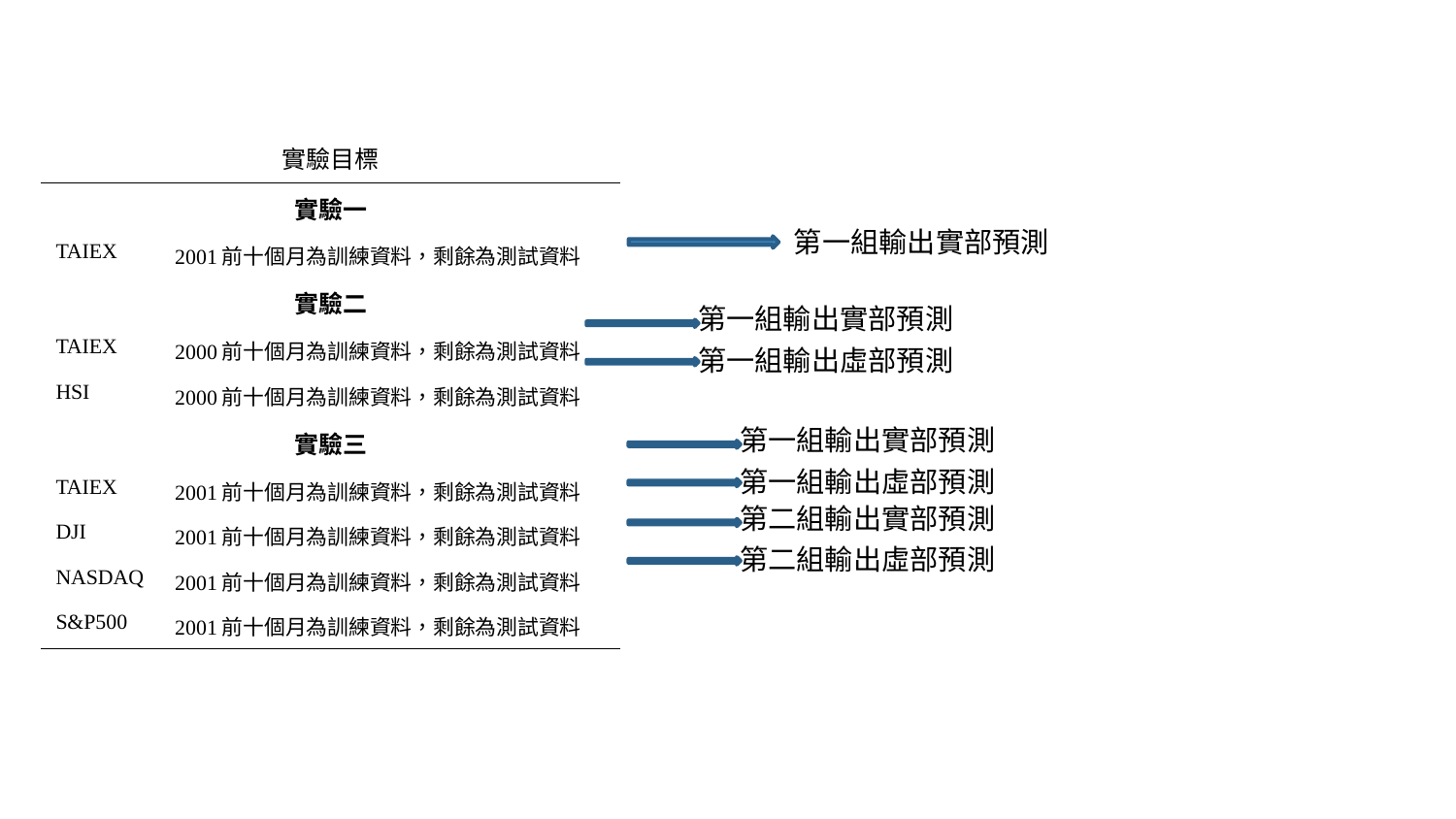

| 實驗目標 |  |
| --- | --- |
| 實驗一 |  |
| TAIEX | 2001前十個月為訓練資料，剩餘為測試資料 |
| 實驗二 |  |
| TAIEX | 2000前十個月為訓練資料，剩餘為測試資料 |
| HSI | 2000前十個月為訓練資料，剩餘為測試資料 |
| 實驗三 |  |
| TAIEX | 2001前十個月為訓練資料，剩餘為測試資料 |
| DJI | 2001前十個月為訓練資料，剩餘為測試資料 |
| NASDAQ | 2001前十個月為訓練資料，剩餘為測試資料 |
| S&P500 | 2001前十個月為訓練資料，剩餘為測試資料 |
第一組輸出實部預測

第一組輸出實部預測

第一組輸出虛部預測

第一組輸出實部預測

第一組輸出虛部預測

第二組輸出實部預測

第二組輸出虛部預測